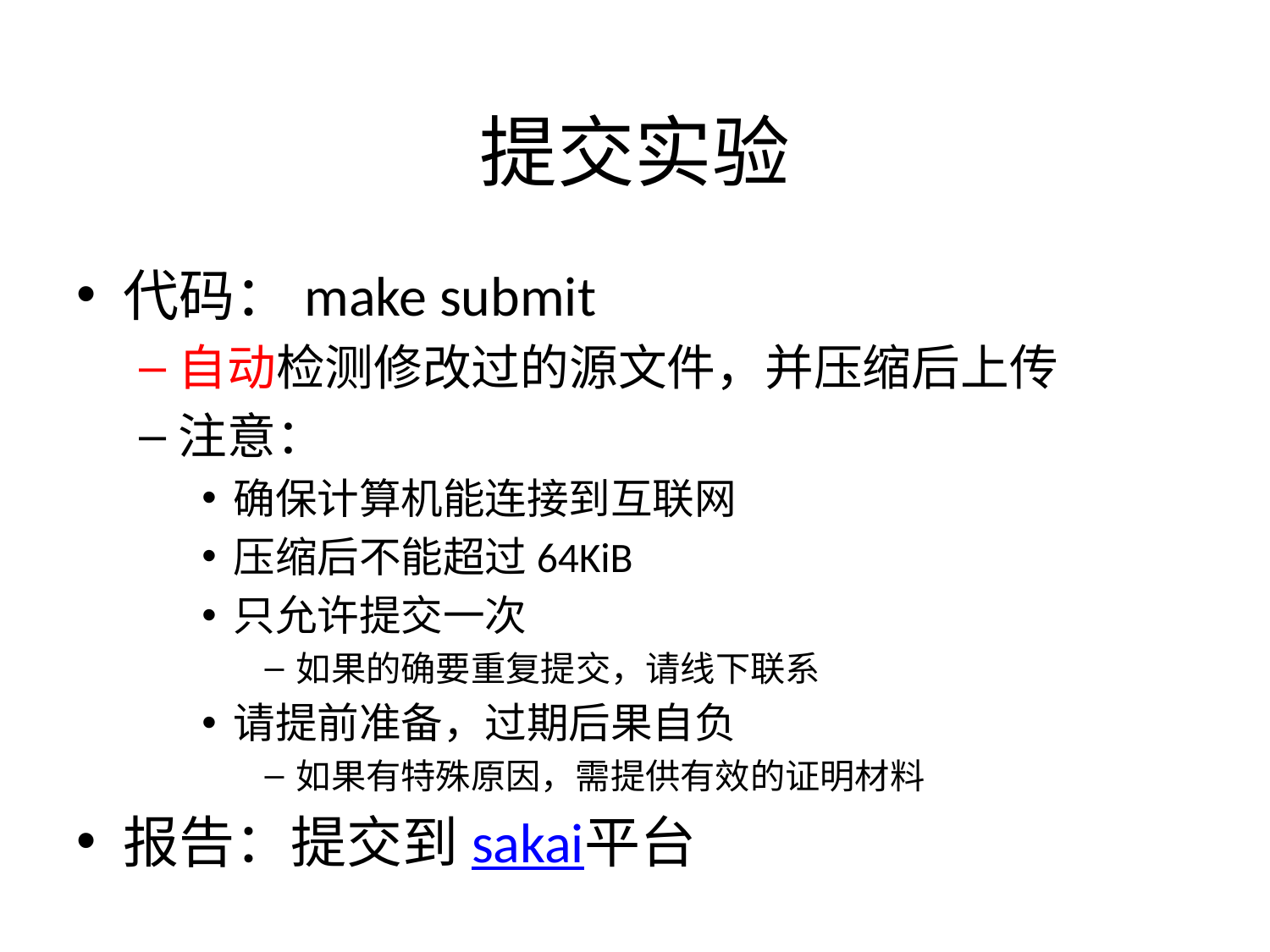

提交实验
代码：make submit
自动检测修改过的源文件，并压缩后上传
注意：
确保计算机能连接到互联网
压缩后不能超过64KiB
只允许提交一次
如果的确要重复提交，请线下联系
请提前准备，过期后果自负
如果有特殊原因，需提供有效的证明材料
报告：提交到sakai平台